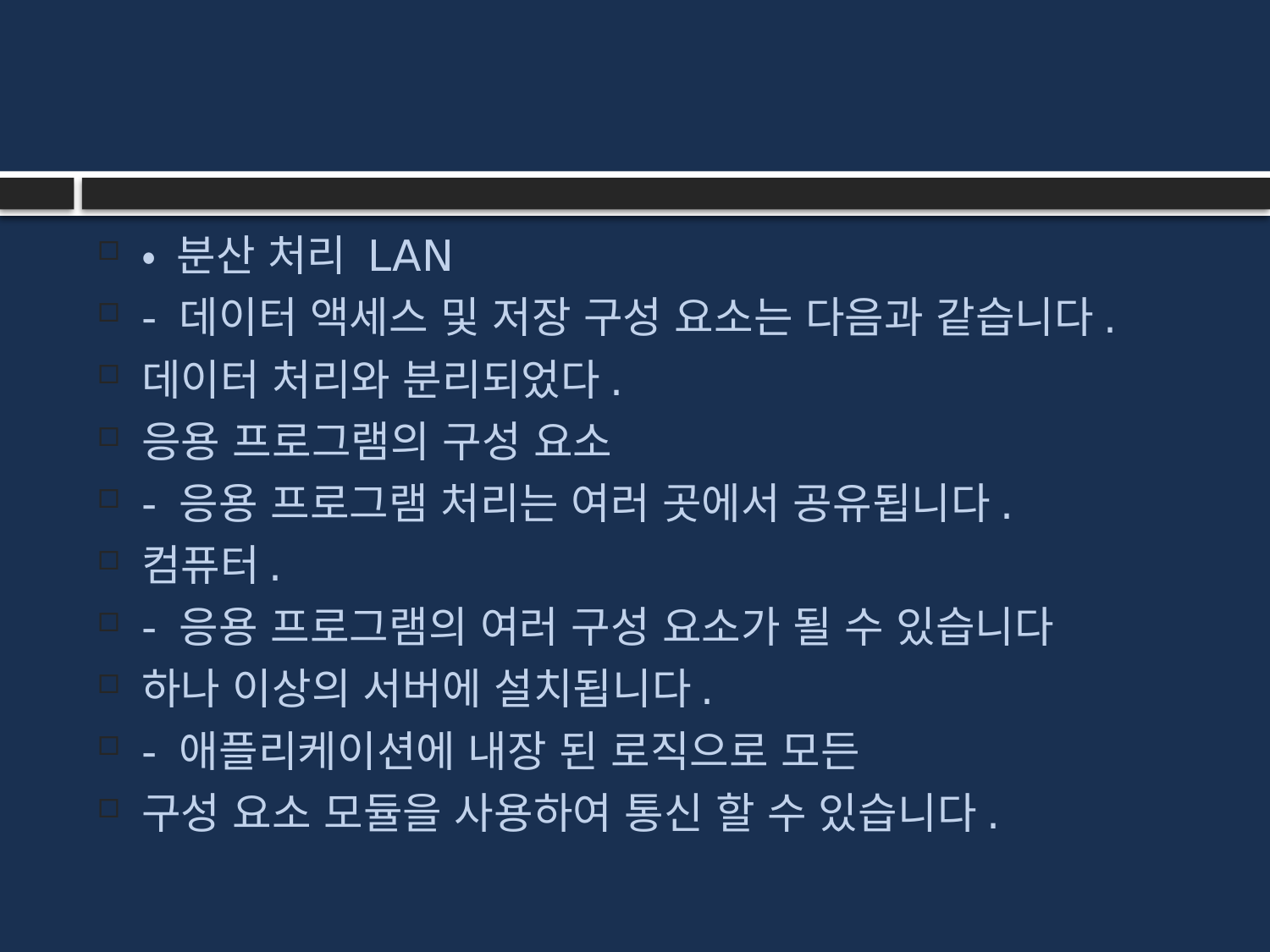

#
• 분산 처리 LAN
- 데이터 액세스 및 저장 구성 요소는 다음과 같습니다.
데이터 처리와 분리되었다.
응용 프로그램의 구성 요소
- 응용 프로그램 처리는 여러 곳에서 공유됩니다.
컴퓨터.
- 응용 프로그램의 여러 구성 요소가 될 수 있습니다
하나 이상의 서버에 설치됩니다.
- 애플리케이션에 내장 된 로직으로 모든
구성 요소 모듈을 사용하여 통신 할 수 있습니다.